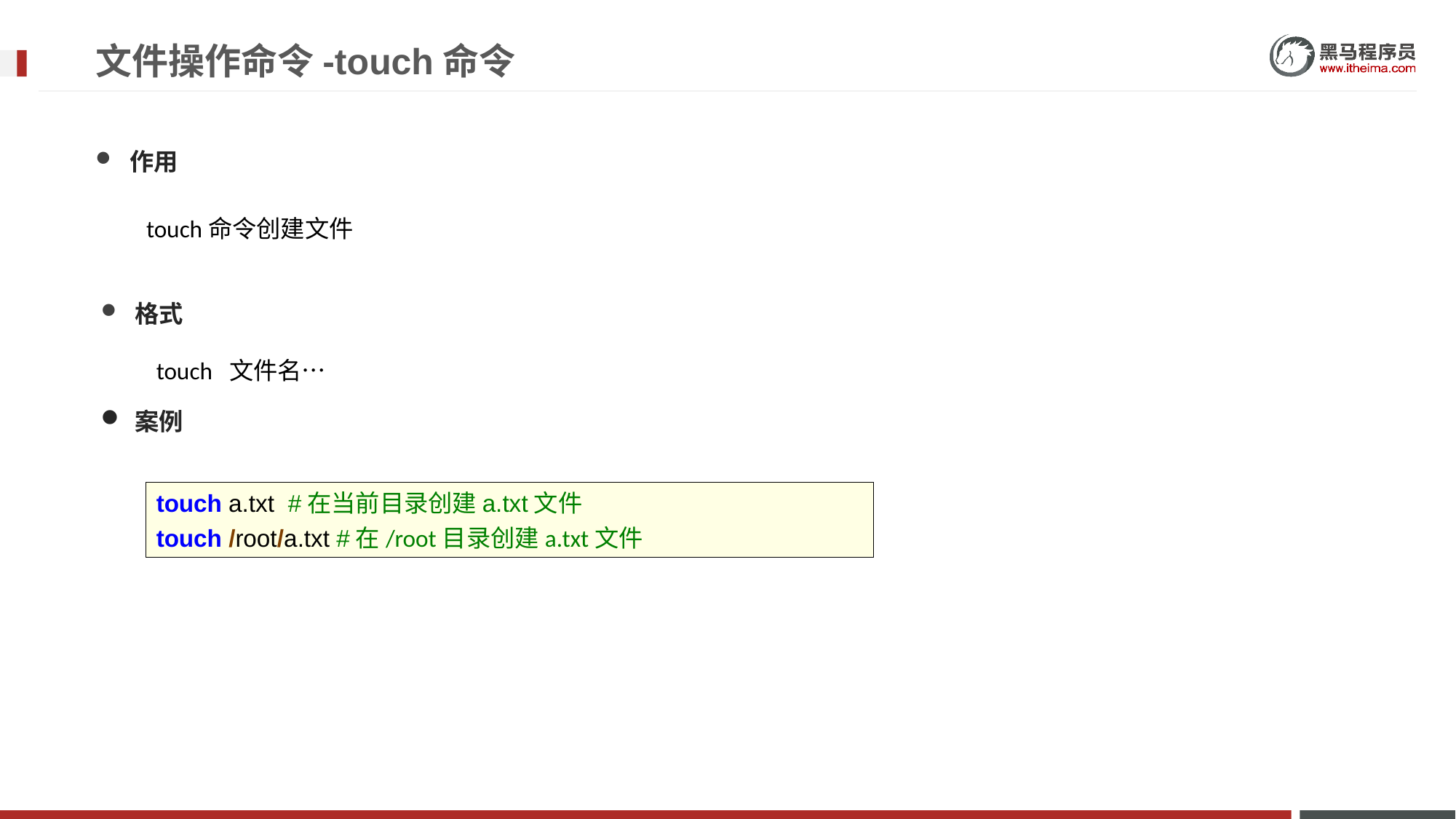

# 文件操作命令-touch命令
作用
touch命令创建文件
格式
touch  文件名…
案例
touch a.txt  #在当前目录创建a.txt文件
touch /root/a.txt #在/root目录创建a.txt文件